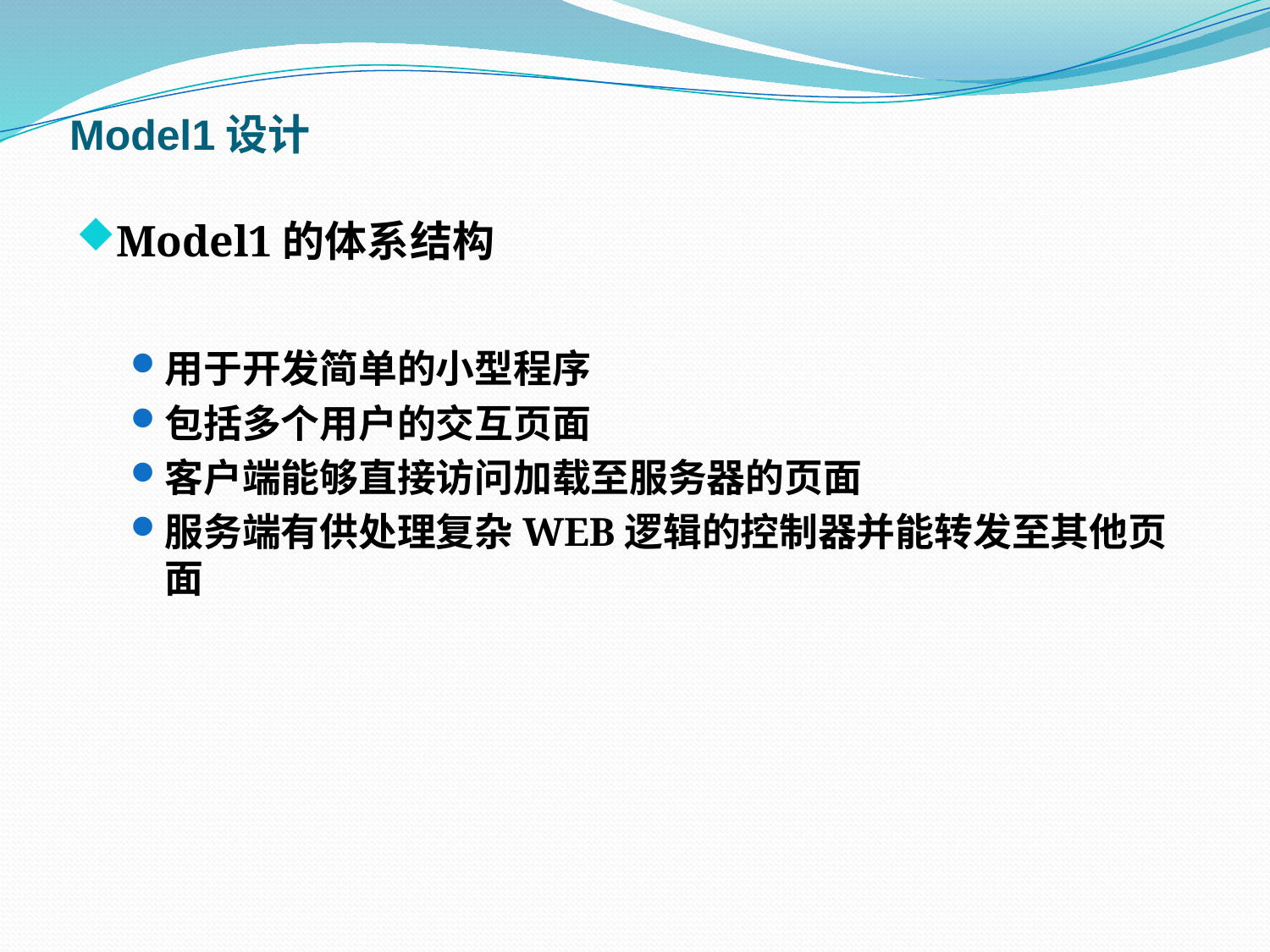

# Model1设计
Model1的体系结构

用于开发简单的小型程序
包括多个用户的交互页面
客户端能够直接访问加载至服务器的页面
服务端有供处理复杂WEB逻辑的控制器并能转发至其他页面